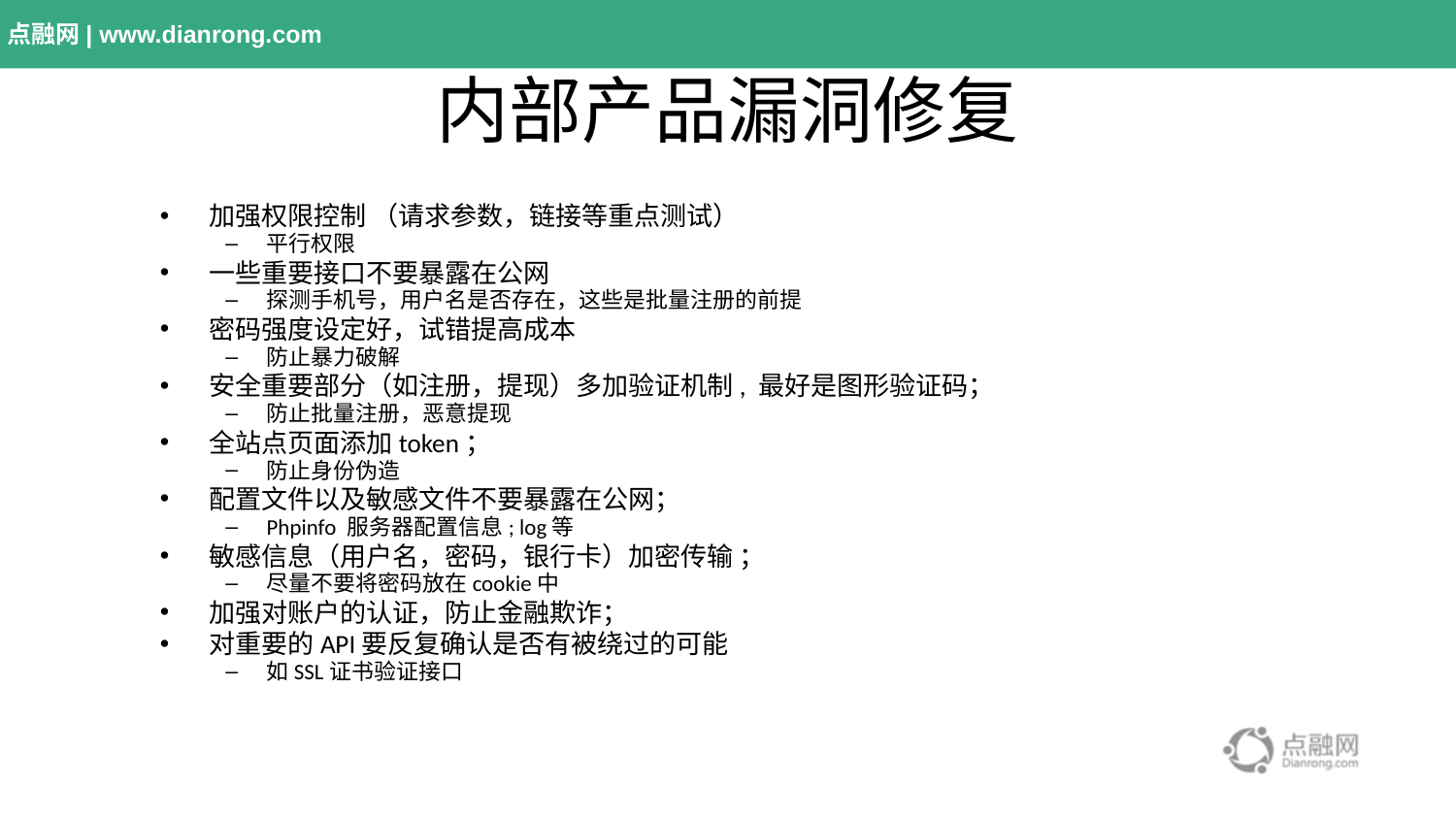

# 内部产品漏洞修复
加强权限控制 （请求参数，链接等重点测试）
平行权限
一些重要接口不要暴露在公网
探测手机号，用户名是否存在，这些是批量注册的前提
密码强度设定好，试错提高成本
防止暴力破解
安全重要部分（如注册，提现）多加验证机制, 最好是图形验证码；
防止批量注册，恶意提现
全站点页面添加token；
防止身份伪造
配置文件以及敏感文件不要暴露在公网；
Phpinfo 服务器配置信息; log等
敏感信息（用户名，密码，银行卡）加密传输 ；
尽量不要将密码放在cookie中
加强对账户的认证，防止金融欺诈；
对重要的API要反复确认是否有被绕过的可能
如SSL证书验证接口